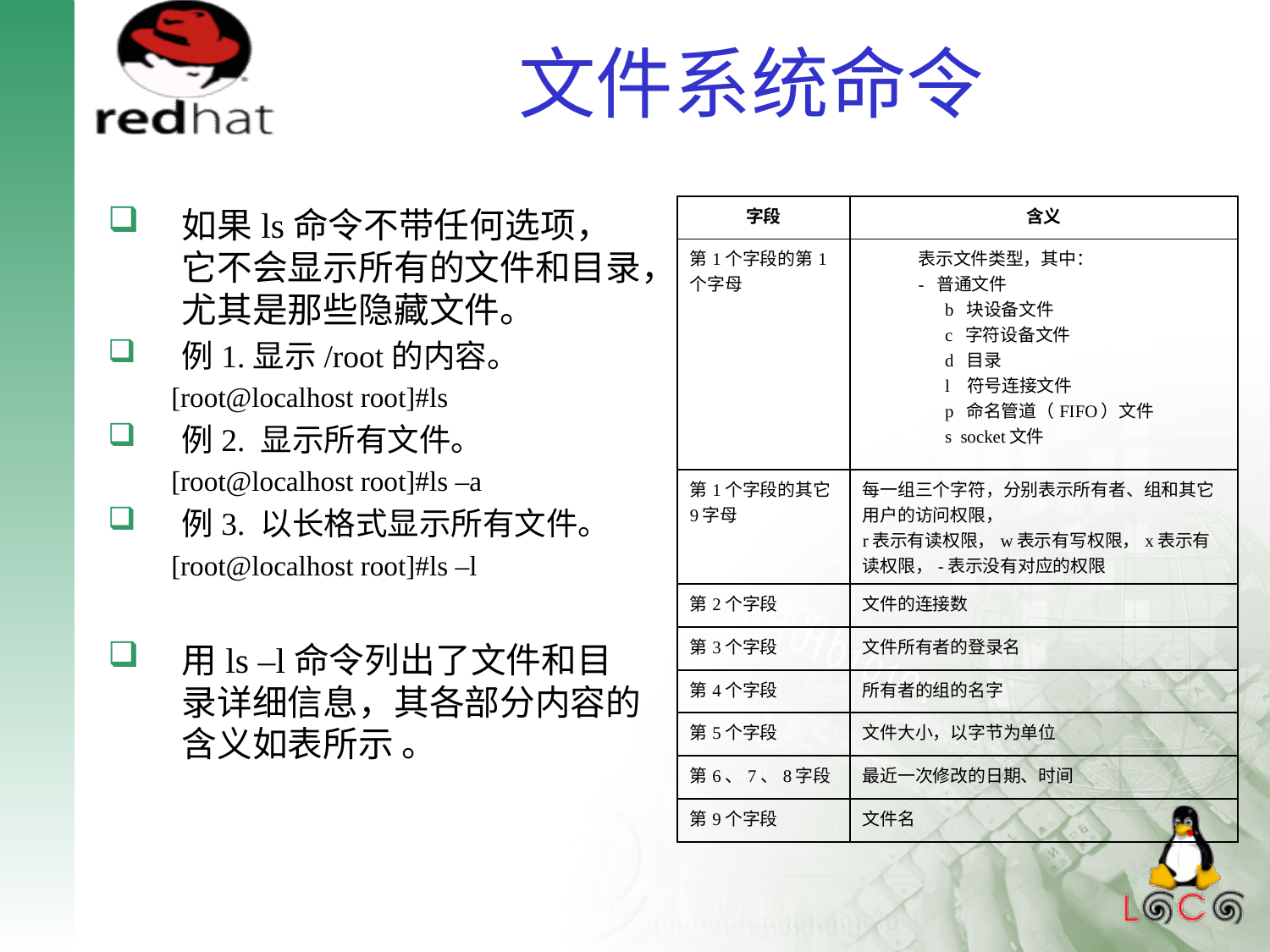

# 文件系统命令
如果ls命令不带任何选项，它不会显示所有的文件和目录，尤其是那些隐藏文件。
例1.显示/root的内容。
[root@localhost root]#ls
例2. 显示所有文件。
[root@localhost root]#ls –a
例3. 以长格式显示所有文件。
[root@localhost root]#ls –l

用ls –l命令列出了文件和目录详细信息，其各部分内容的含义如表所示 。
| 字段 | 含义 |
| --- | --- |
| 第1个字段的第1个字母 | 表示文件类型，其中： - 普通文件 b 块设备文件 c 字符设备文件 d 目录 l 符号连接文件 p 命名管道（FIFO）文件 s socket文件 |
| 第1个字段的其它9字母 | 每一组三个字符，分别表示所有者、组和其它用户的访问权限， r表示有读权限，w表示有写权限，x表示有读权限，-表示没有对应的权限 |
| 第2个字段 | 文件的连接数 |
| 第3个字段 | 文件所有者的登录名 |
| 第4个字段 | 所有者的组的名字 |
| 第5个字段 | 文件大小，以字节为单位 |
| 第6、7、8字段 | 最近一次修改的日期、时间 |
| 第9个字段 | 文件名 |